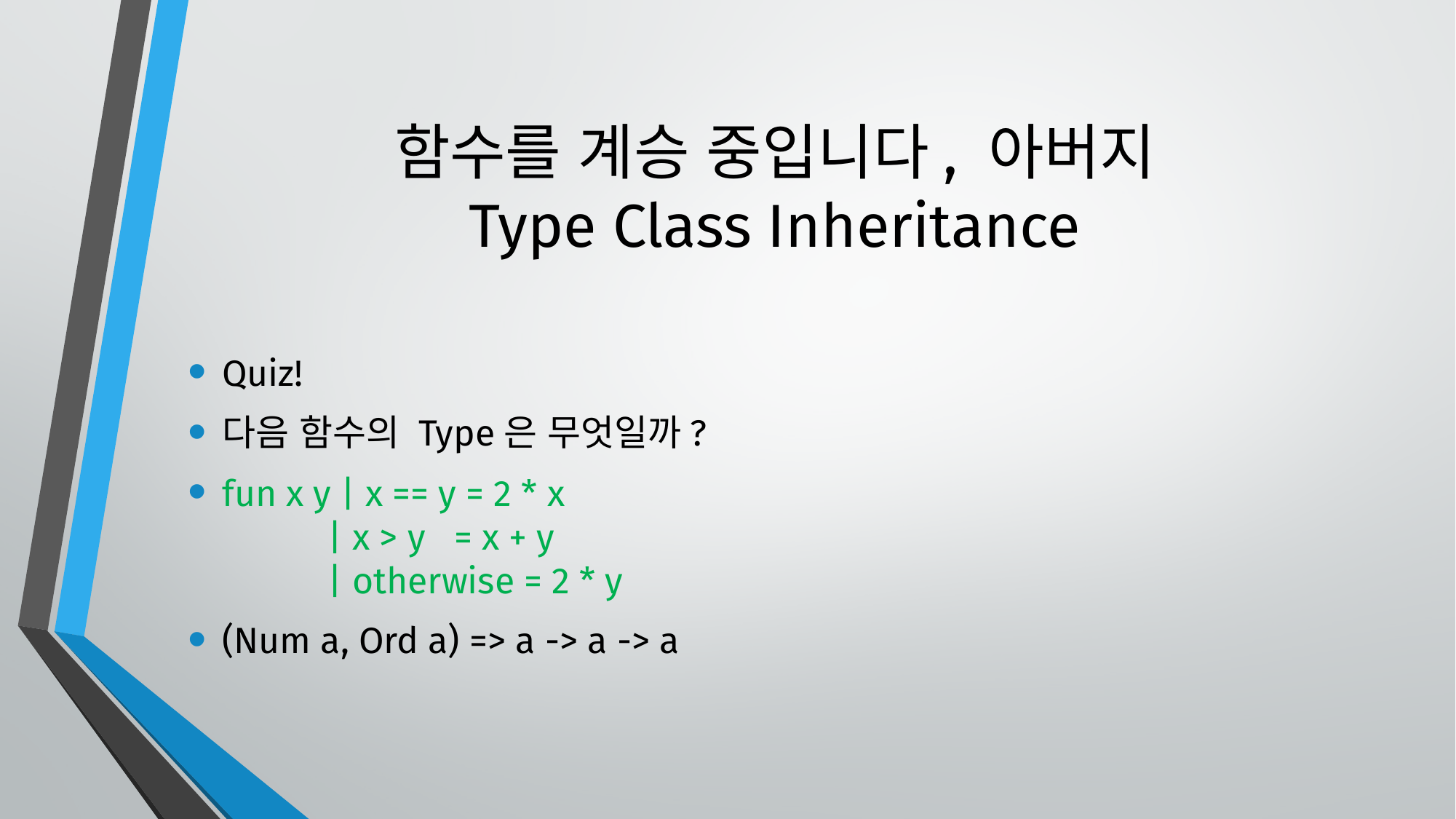

# 함수를 계승 중입니다, 아버지 Type Class Inheritance
Quiz!
다음 함수의 Type은 무엇일까?
fun x y | x == y = 2 * x
           | x > y   = x + y
           | otherwise = 2 * y
(Num a, Ord a) => a -> a -> a